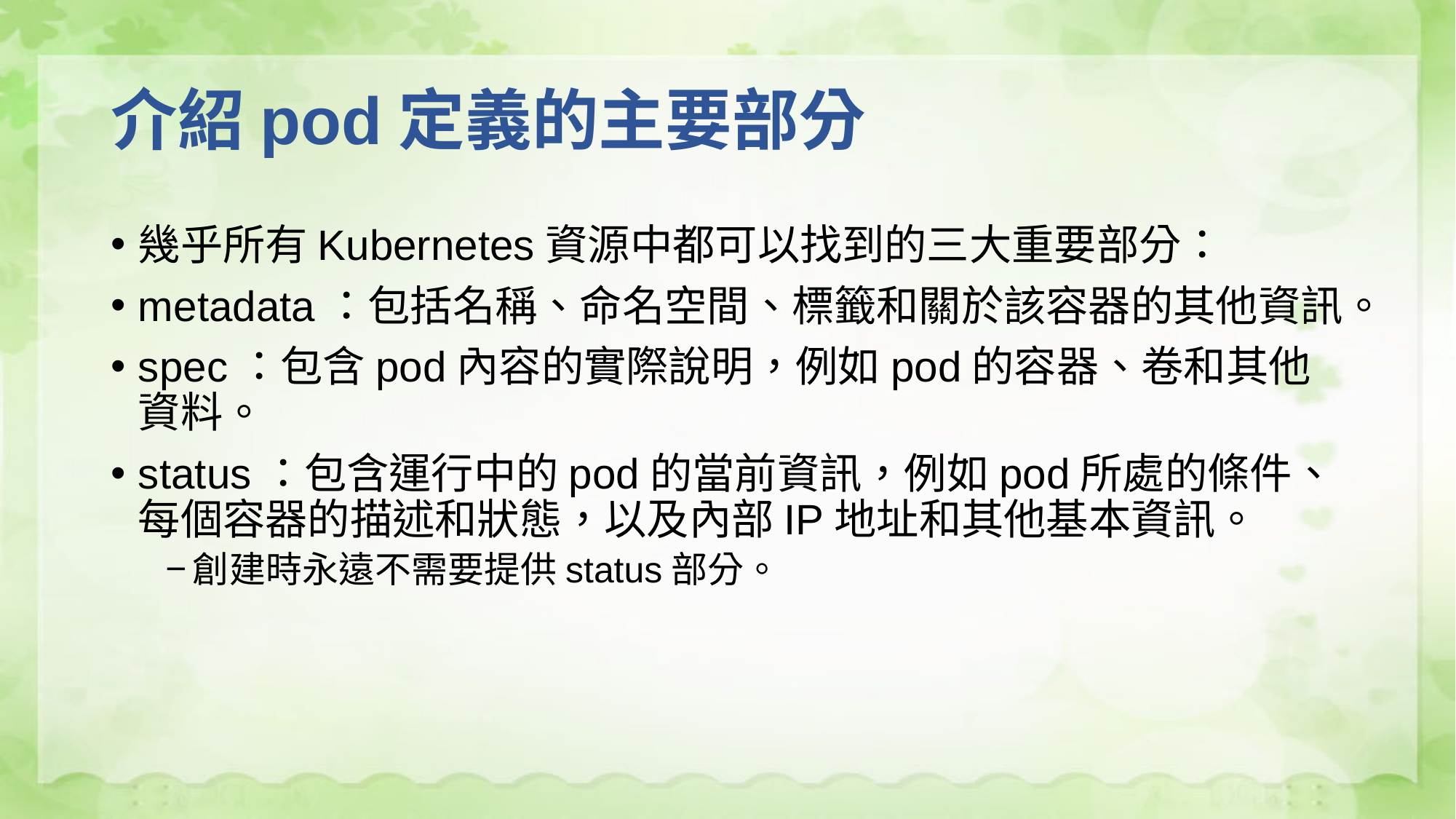

# 介紹pod定義的主要部分
幾乎所有Kubernetes資源中都可以找到的三大重要部分：
metadata：包括名稱、命名空間、標籤和關於該容器的其他資訊。
spec：包含pod內容的實際說明，例如pod的容器、卷和其他資料。
status：包含運行中的pod的當前資訊，例如pod所處的條件、每個容器的描述和狀態，以及內部IP地址和其他基本資訊。
創建時永遠不需要提供status部分。